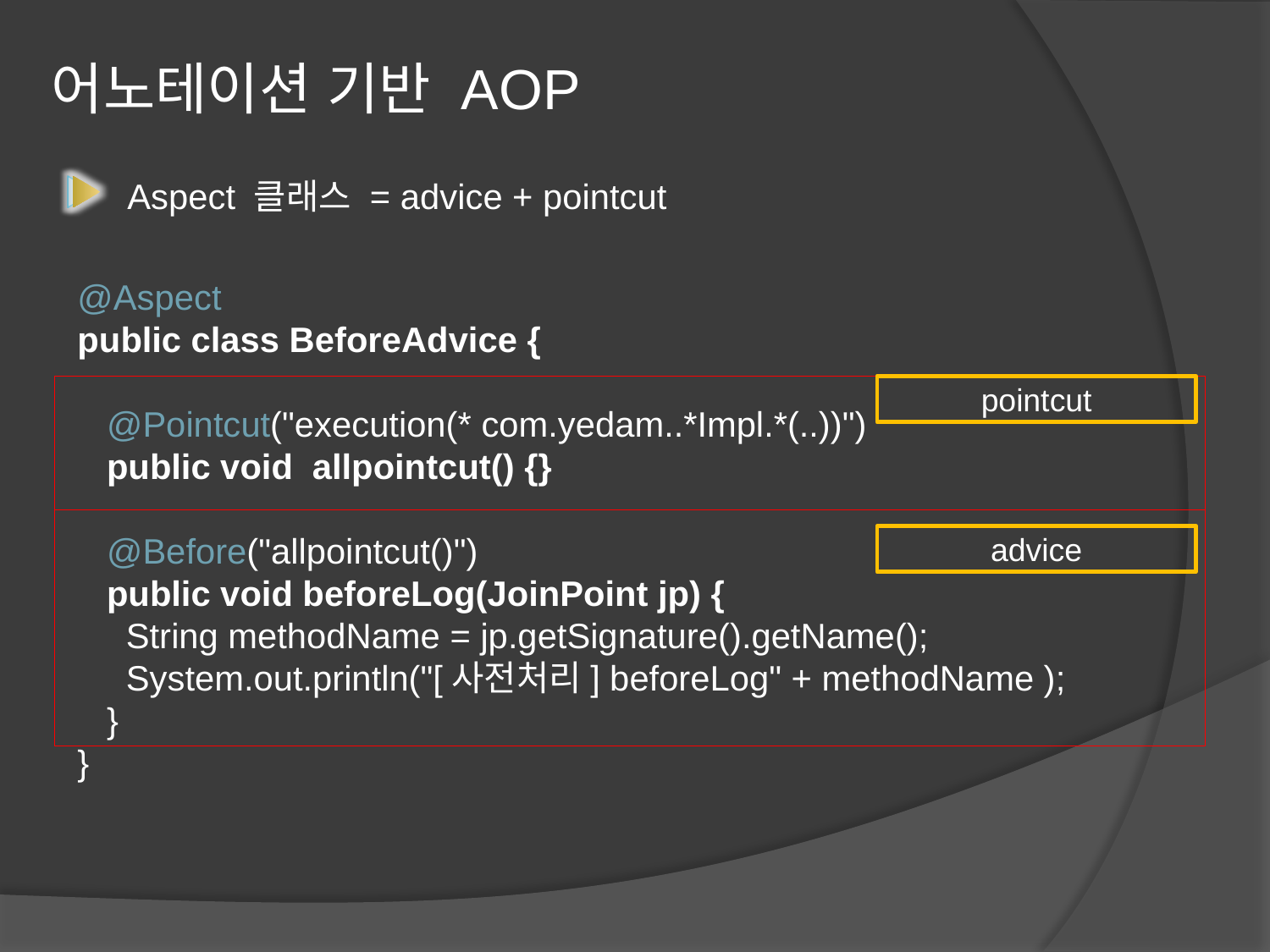

# 어노테이션 기반 AOP
Aspect 클래스 = advice + pointcut

@Aspect
public class BeforeAdvice {

   @Pointcut("execution(* com.yedam..*Impl.*(..))")
   public void  allpointcut() {}

   @Before("allpointcut()")
   public void beforeLog(JoinPoint jp) {
     String methodName = jp.getSignature().getName();
     System.out.println("[사전처리] beforeLog" + methodName );
   }
}

pointcut

advice